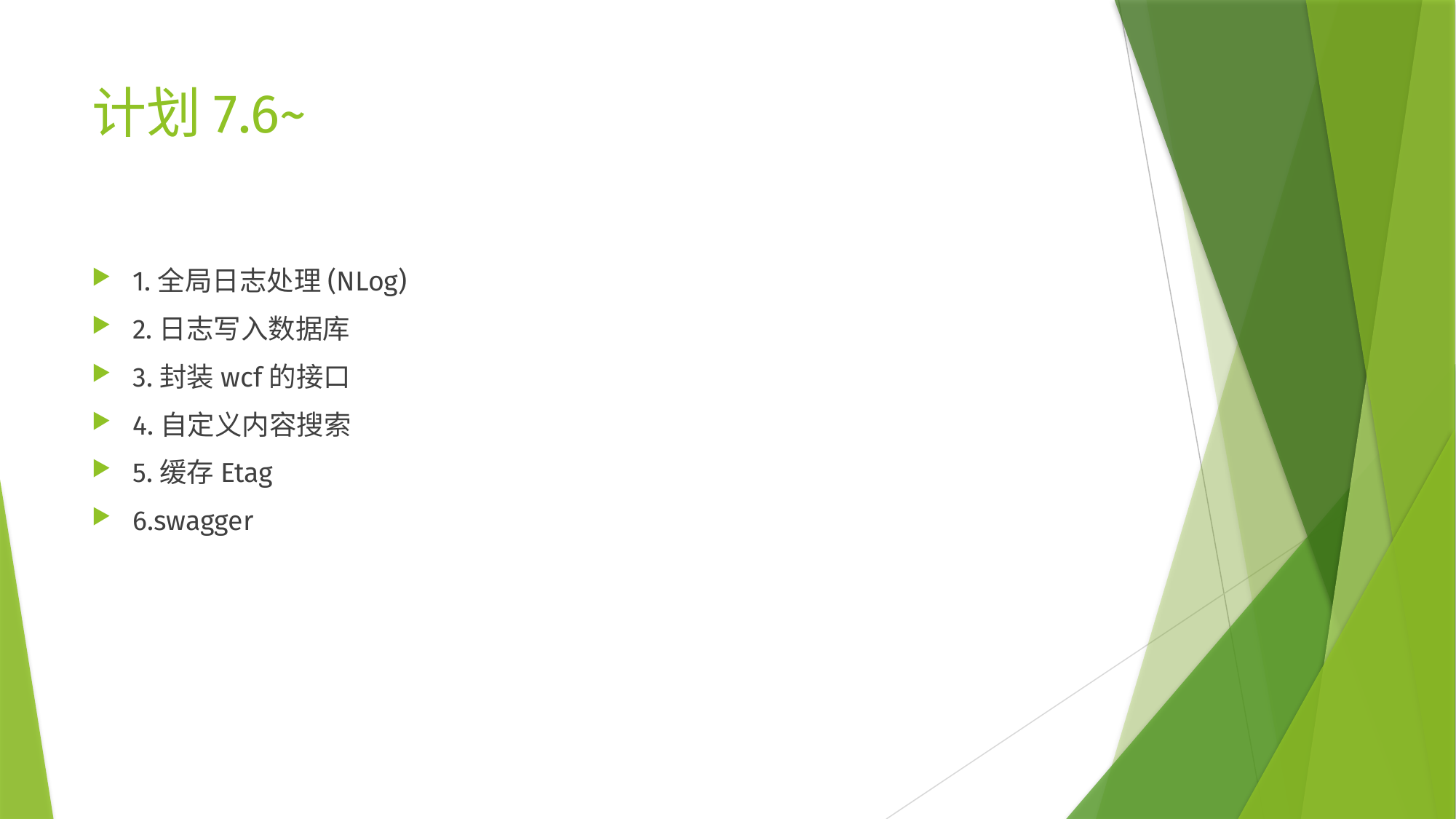

# 计划7.6~
1.全局日志处理(NLog)
2.日志写入数据库
3.封装wcf的接口
4.自定义内容搜索
5.缓存Etag
6.swagger